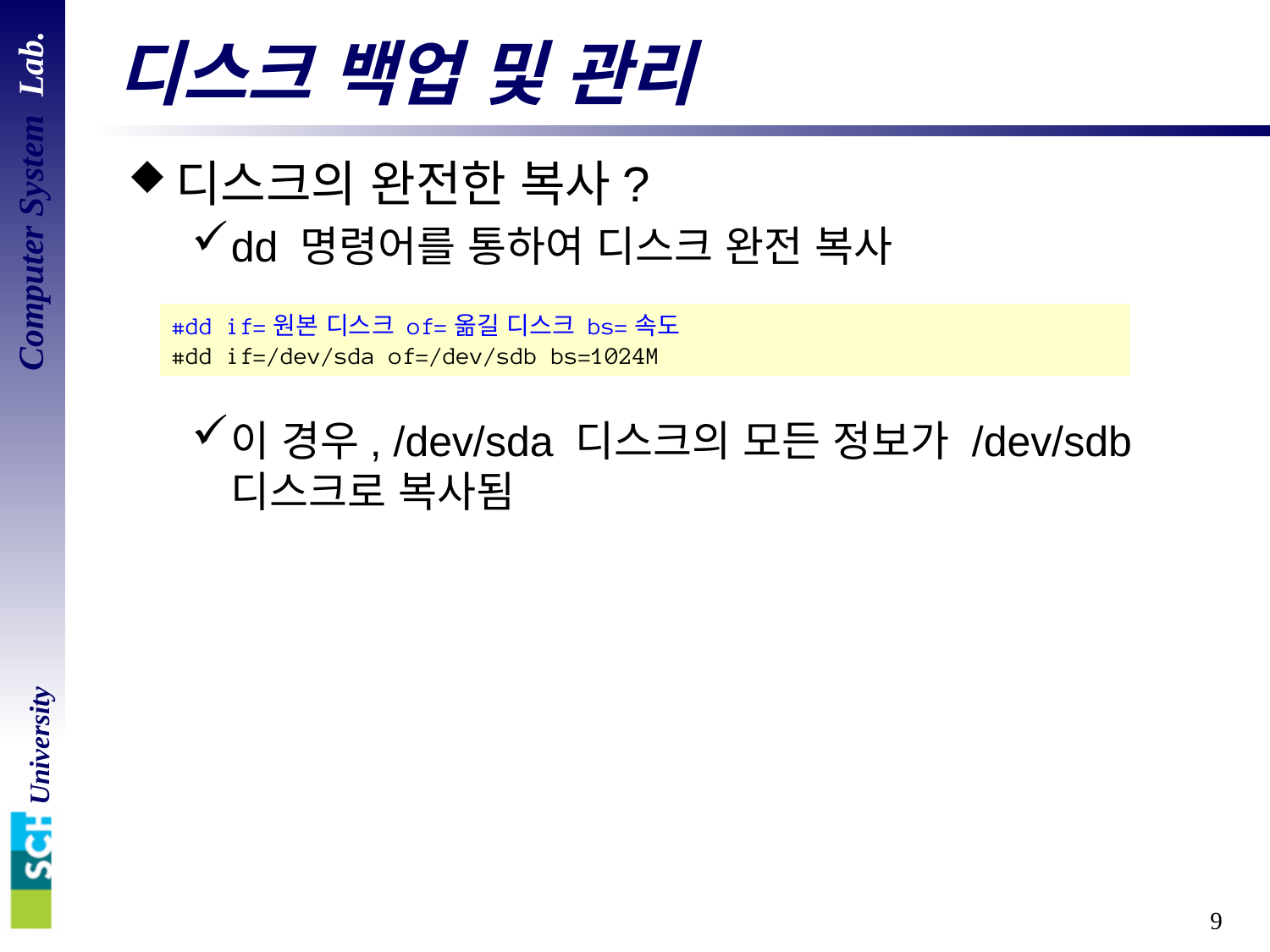

# 디스크 백업 및 관리
디스크의 완전한 복사?
dd 명령어를 통하여 디스크 완전 복사

이 경우, /dev/sda 디스크의 모든 정보가 /dev/sdb 디스크로 복사됨
#dd if=원본 디스크 of=옮길 디스크 bs=속도
#dd if=/dev/sda of=/dev/sdb bs=1024M